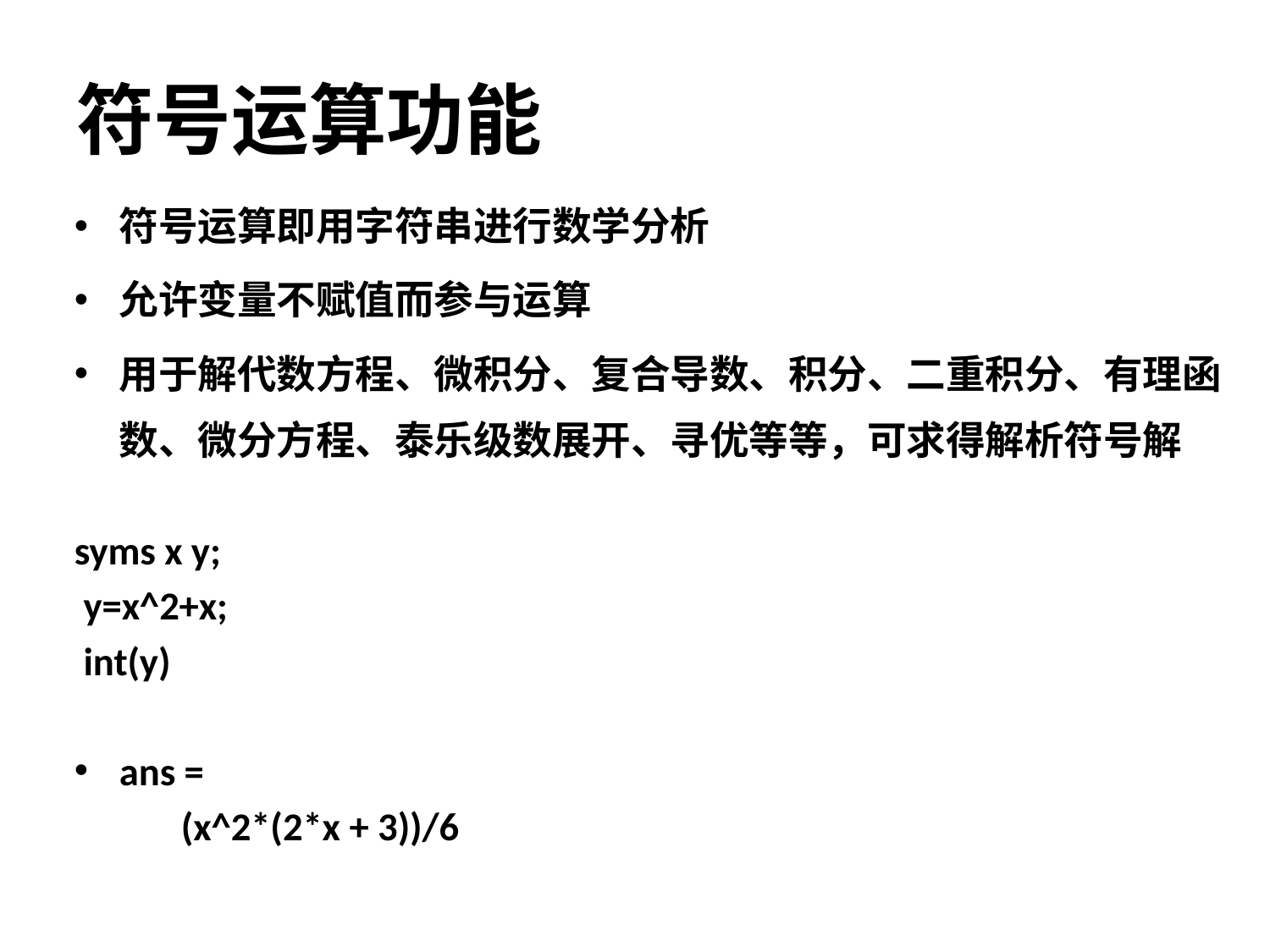

# 符号运算功能
符号运算即用字符串进行数学分析
允许变量不赋值而参与运算
用于解代数方程、微积分、复合导数、积分、二重积分、有理函数、微分方程、泰乐级数展开、寻优等等，可求得解析符号解

syms x y;
 y=x^2+x;
 int(y)

ans =
            (x^2*(2*x + 3))/6